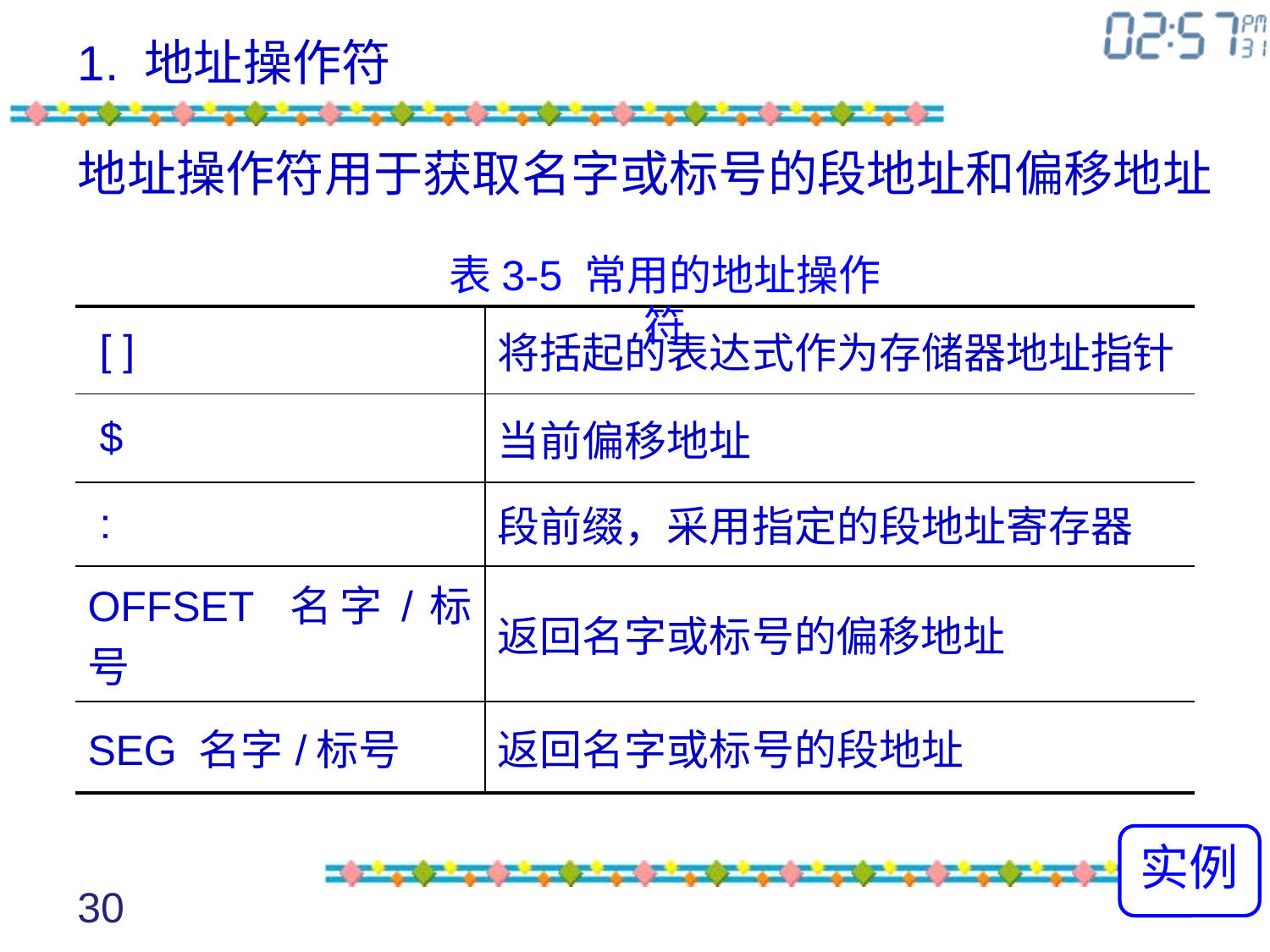

# 1. 地址操作符
地址操作符用于获取名字或标号的段地址和偏移地址
表3-5 常用的地址操作符
| [ ] | 将括起的表达式作为存储器地址指针 |
| --- | --- |
| $ | 当前偏移地址 |
| : | 段前缀，采用指定的段地址寄存器 |
| OFFSET 名字/标号 | 返回名字或标号的偏移地址 |
| SEG 名字/标号 | 返回名字或标号的段地址 |
实例